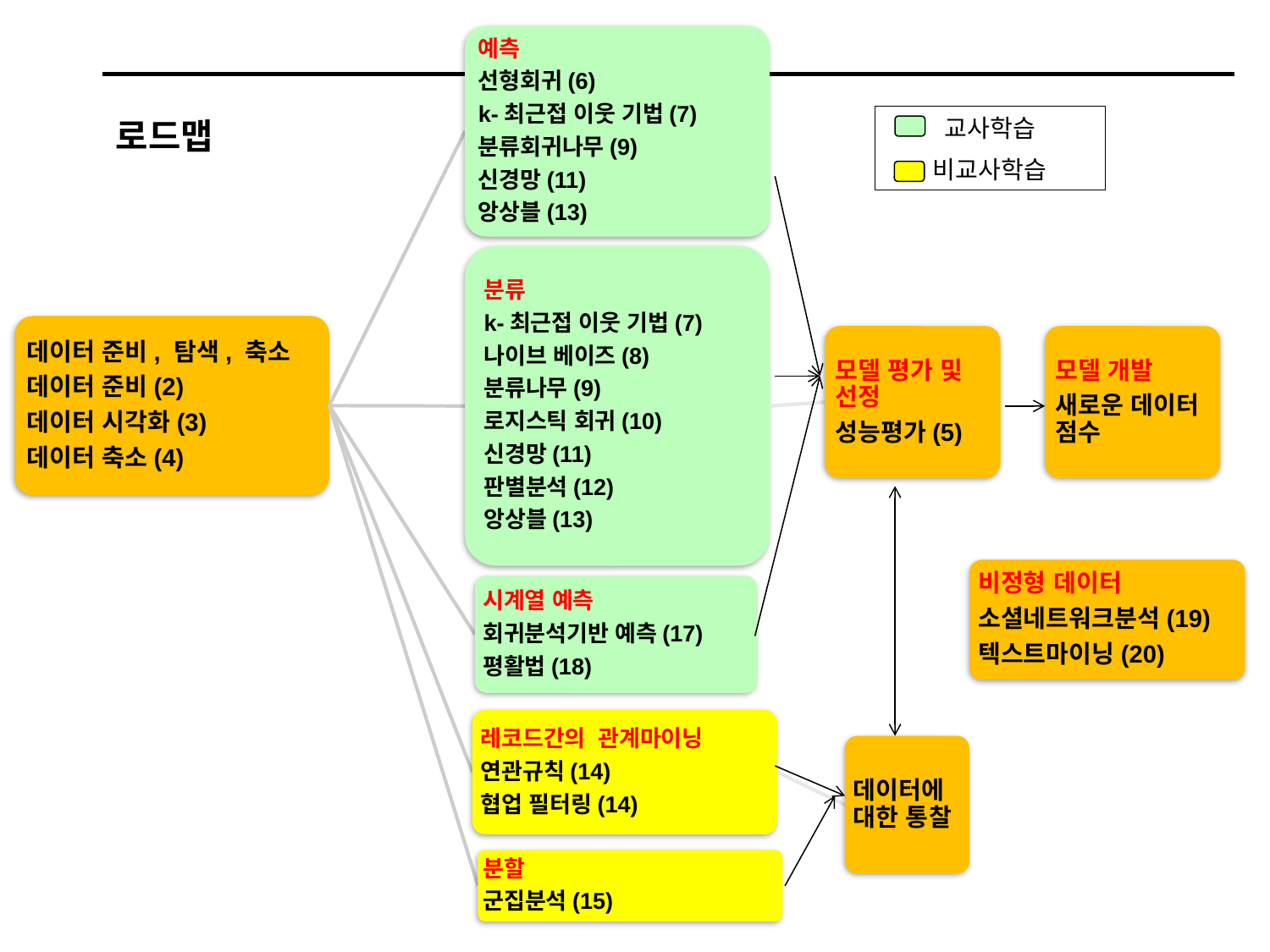

데이터 준비, 탐색, 축소
데이터 준비(2)
데이터 시각화(3)
데이터 축소(4)

예측
선형회귀(6)
k-최근접 이웃 기법(7)
분류회귀나무(9)
신경망(11)
앙상블(13)

분류
k-최근접 이웃 기법(7)
나이브 베이즈(8)
분류나무(9)
로지스틱 회귀(10)
신경망(11)
판별분석(12)
앙상블(13)

모델 평가 및 선정
성능평가(5)

시계열 예측
회귀분석기반 예측(17)
평활법(18)

레코드간의  관계마이닝
연관규칙(14)
협업 필터링(14)

데이터에 대한 통찰

분할
군집분석(15)
모델 개발
새로운 데이터 점수
비정형 데이터
소셜네트워크분석(19)
텍스트마이닝(20)
교사학습
비교사학습
# 로드맵